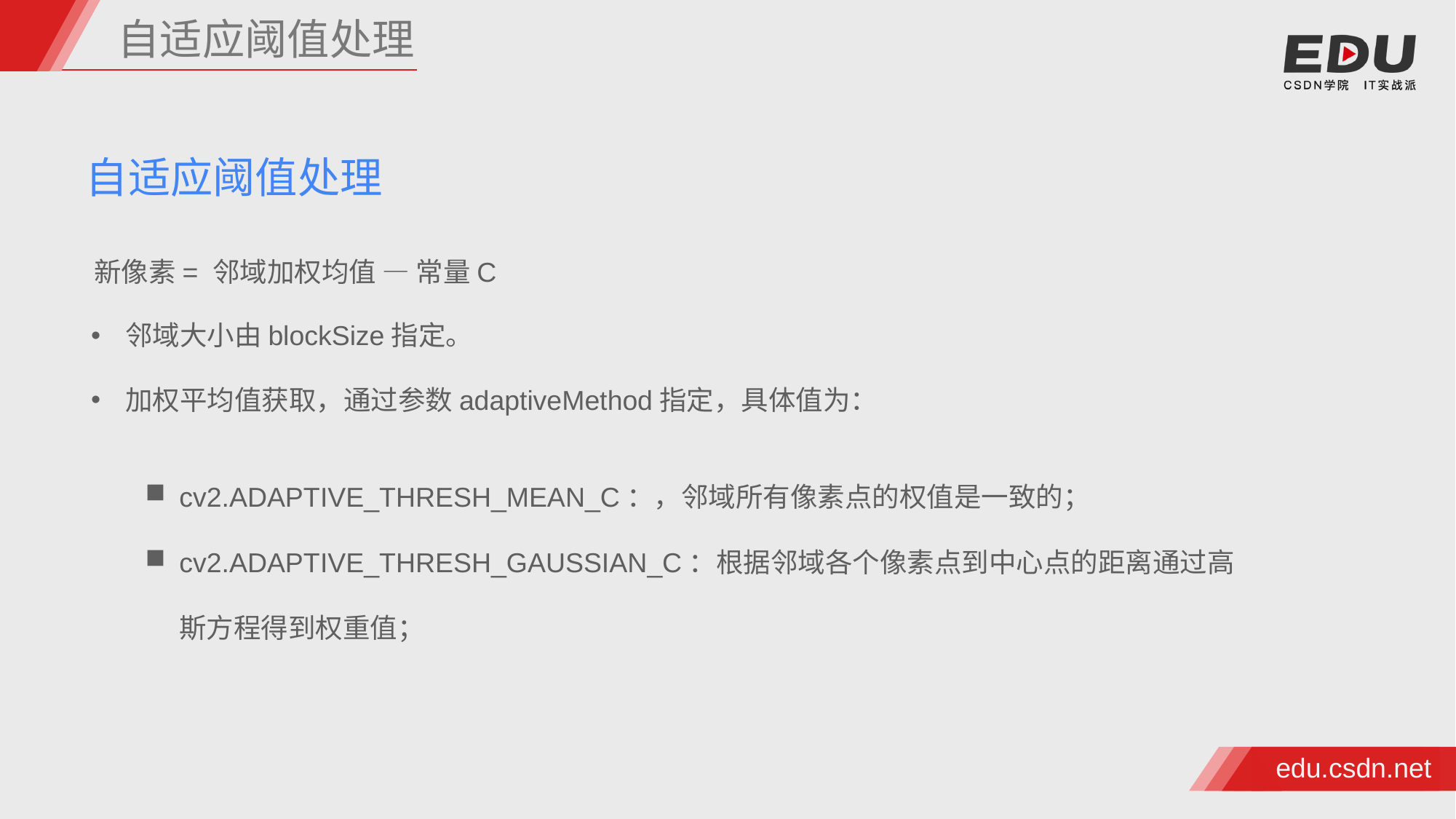

自适应阈值处理

自适应阈值处理
新像素= 邻域加权均值 — 常量C
邻域大小由blockSize指定。
加权平均值获取，通过参数adaptiveMethod指定，具体值为：
cv2.ADAPTIVE_THRESH_MEAN_C：，邻域所有像素点的权值是一致的；
cv2.ADAPTIVE_THRESH_GAUSSIAN_C：根据邻域各个像素点到中心点的距离通过高斯方程得到权重值；